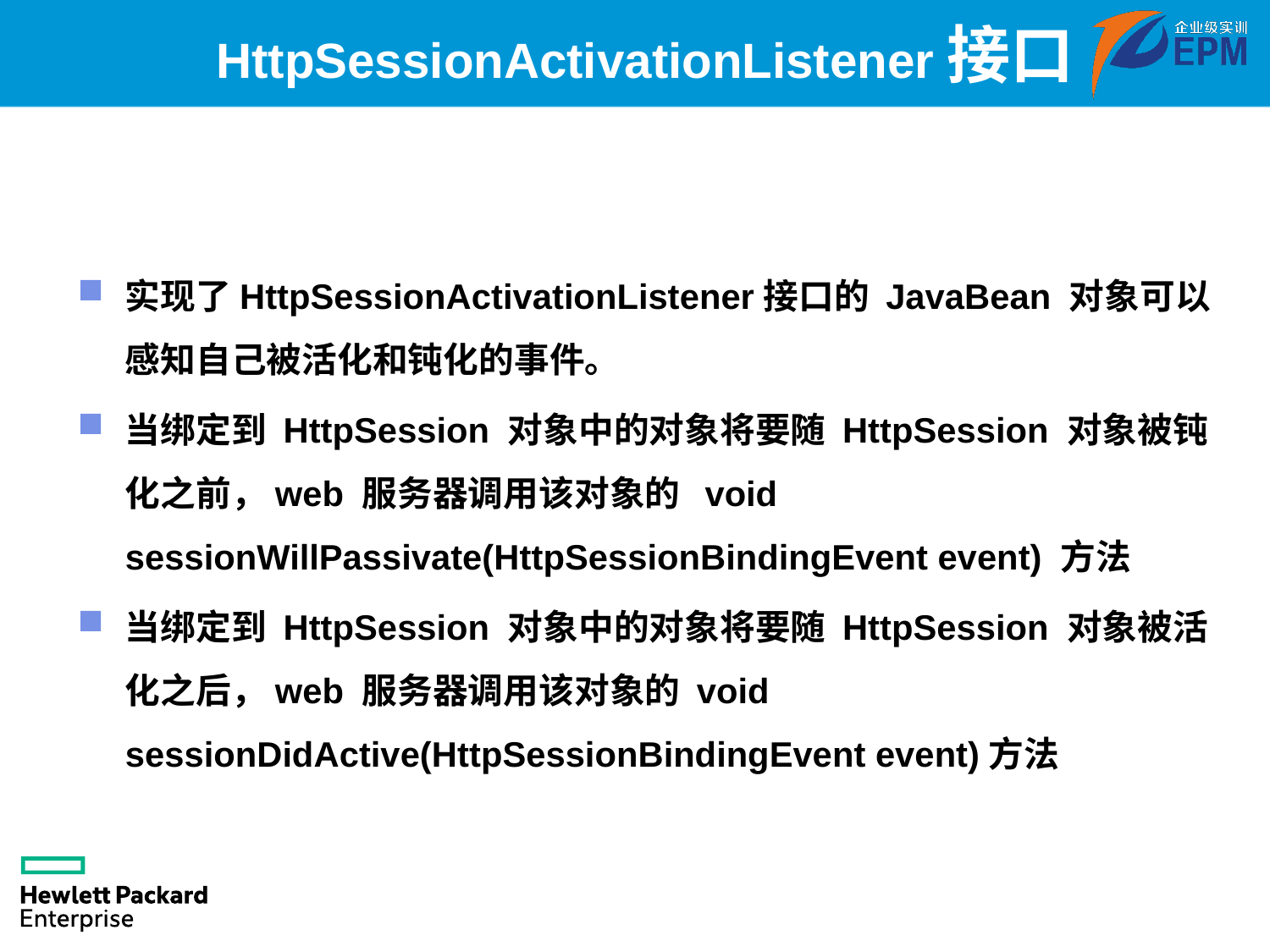

# HttpSessionActivationListener接口
实现了HttpSessionActivationListener接口的 JavaBean 对象可以感知自己被活化和钝化的事件。
当绑定到 HttpSession 对象中的对象将要随 HttpSession 对象被钝化之前，web 服务器调用该对象的  void sessionWillPassivate(HttpSessionBindingEvent event) 方法
当绑定到 HttpSession 对象中的对象将要随 HttpSession 对象被活化之后，web 服务器调用该对象的 void sessionDidActive(HttpSessionBindingEvent event)方法